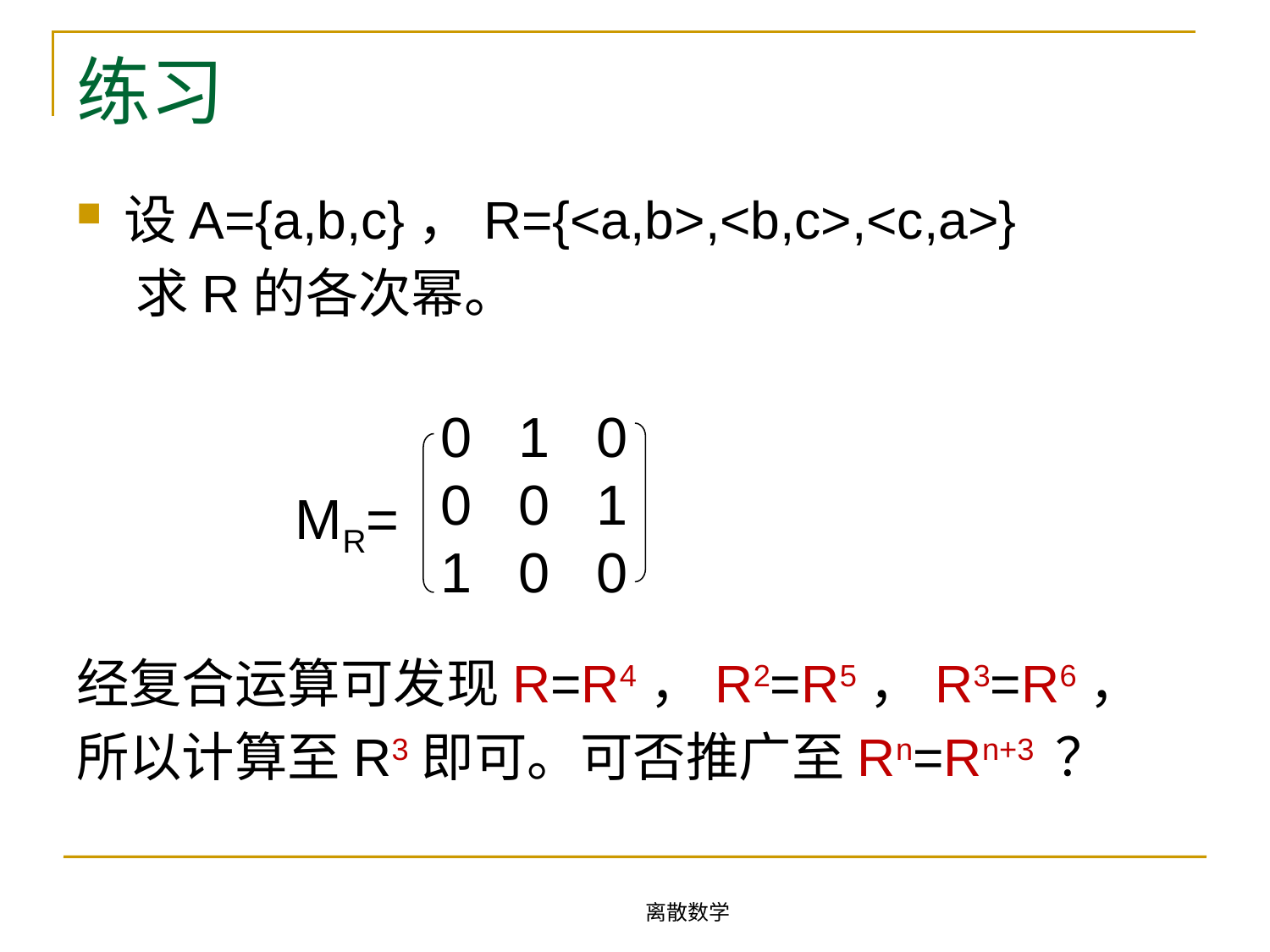

# 练习
设A={a,b,c}，R={<a,b>,<b,c>,<c,a>}
    求R的各次幂。

              MR=

经复合运算可发现R=R4，R2=R5，R3=R6，
所以计算至R3即可。可否推广至Rn=Rn+3 ？

0   1   0
0   0   1
1   0   0

离散数学
22